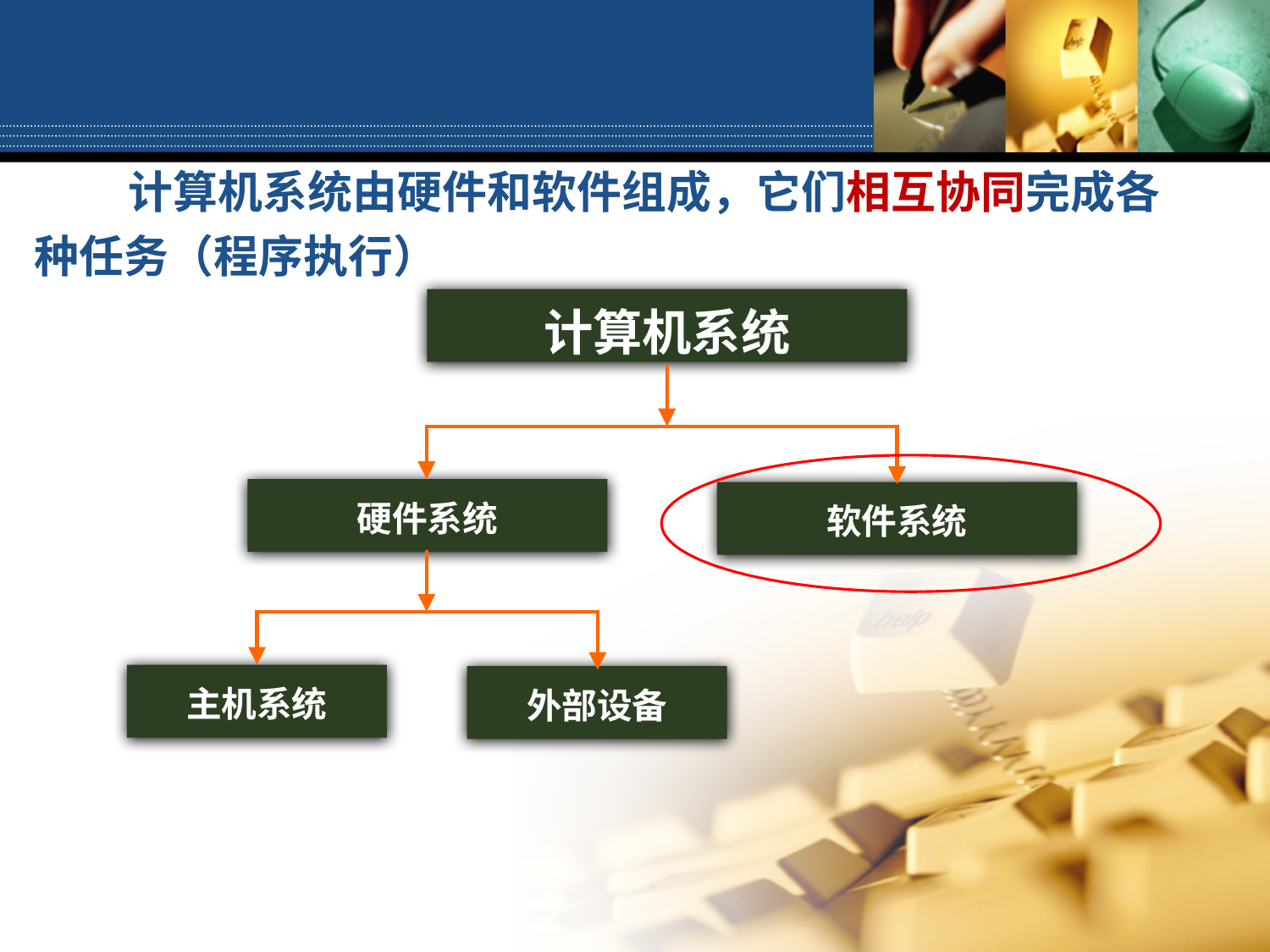

# 计算机系统由硬件和软件组成，它们相互协同完成各种任务（程序执行）
计算机系统

硬件系统
软件系统
主机系统
外部设备
62